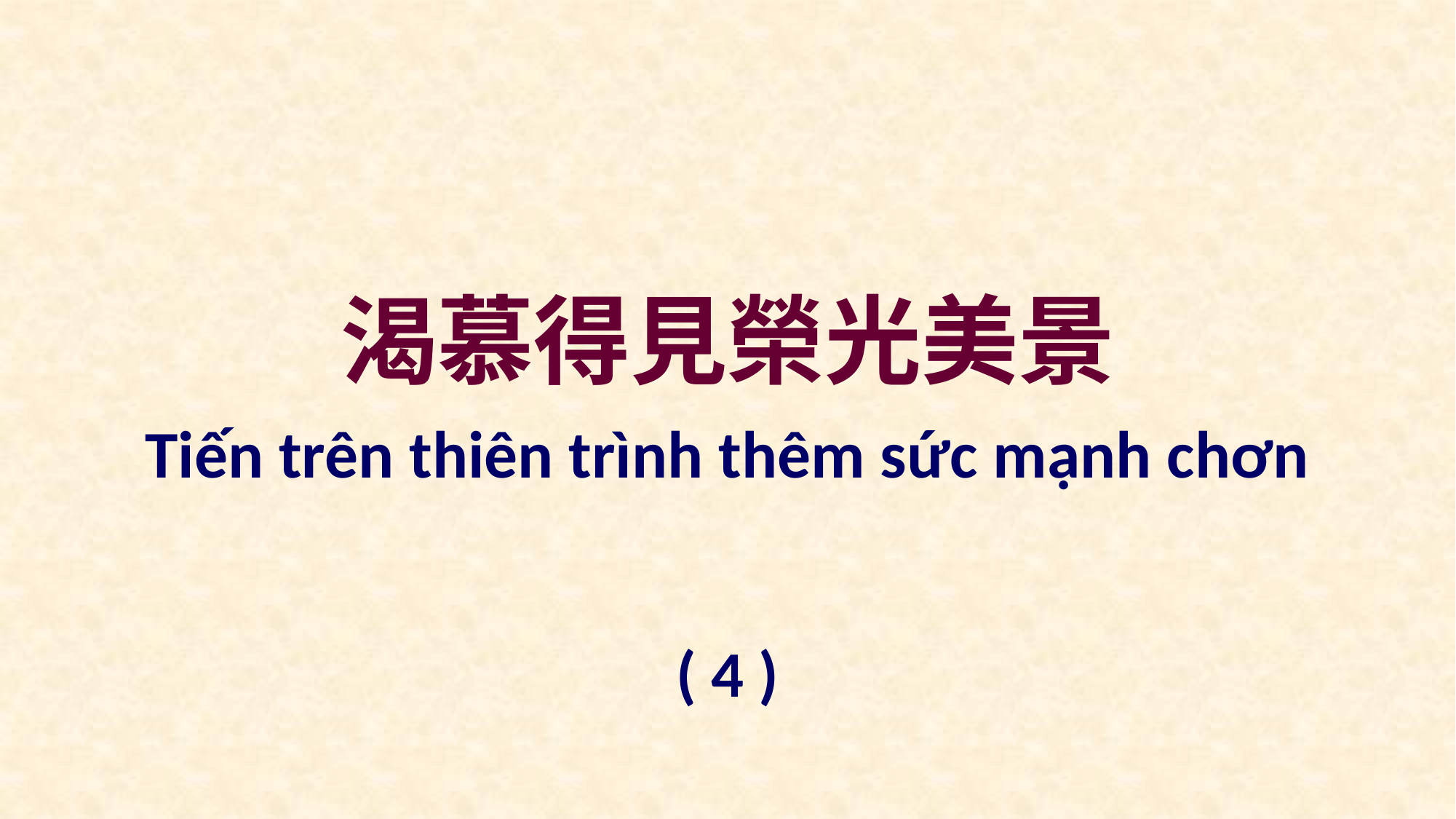

渴慕得見榮光美景
Tiến trên thiên trình thêm sức mạnh chơn
( 4 )